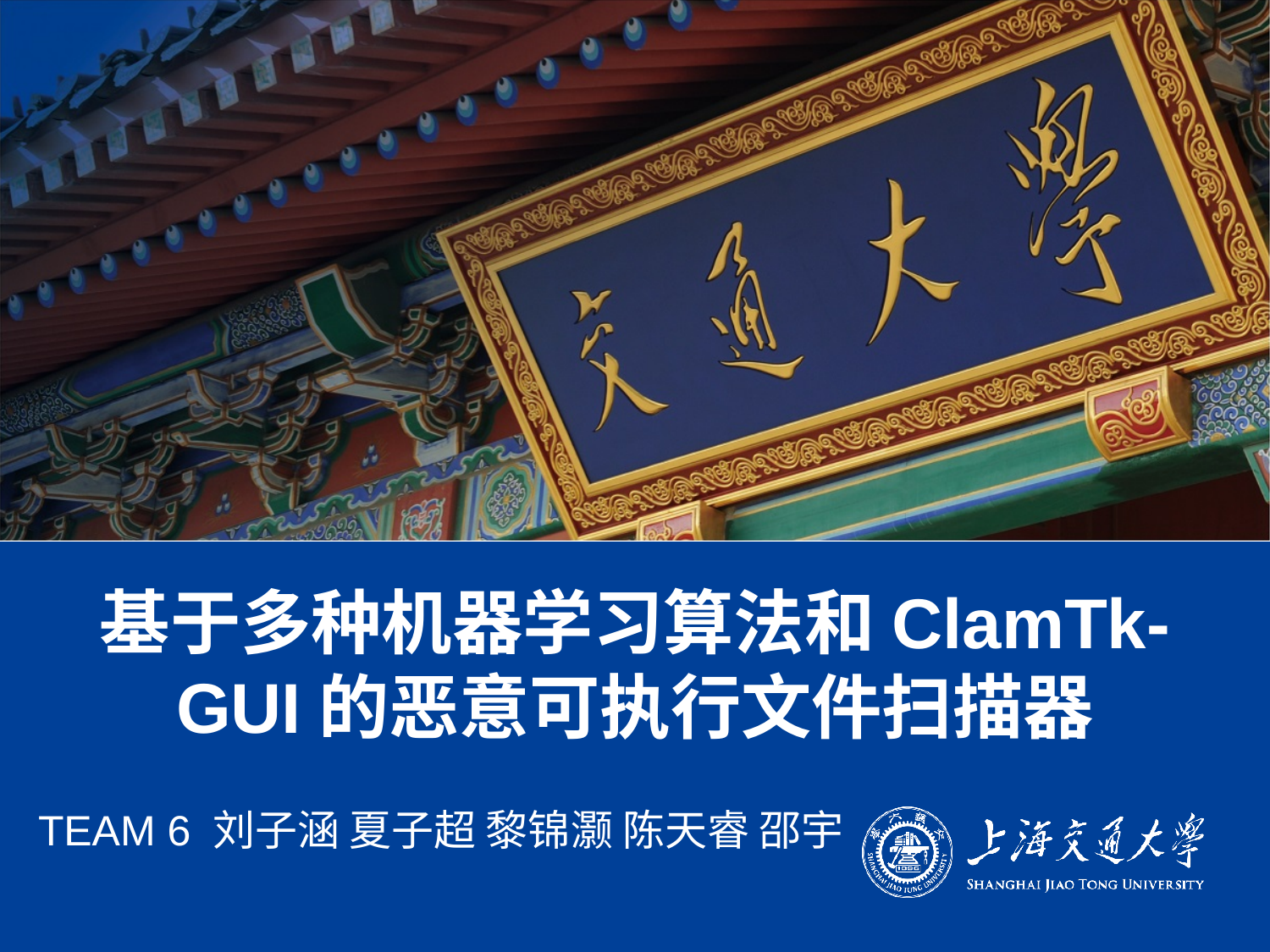

# 基于多种机器学习算法和ClamTk-GUI的恶意可执行文件扫描器
TEAM 6 刘子涵 夏子超 黎锦灏 陈天睿 邵宇